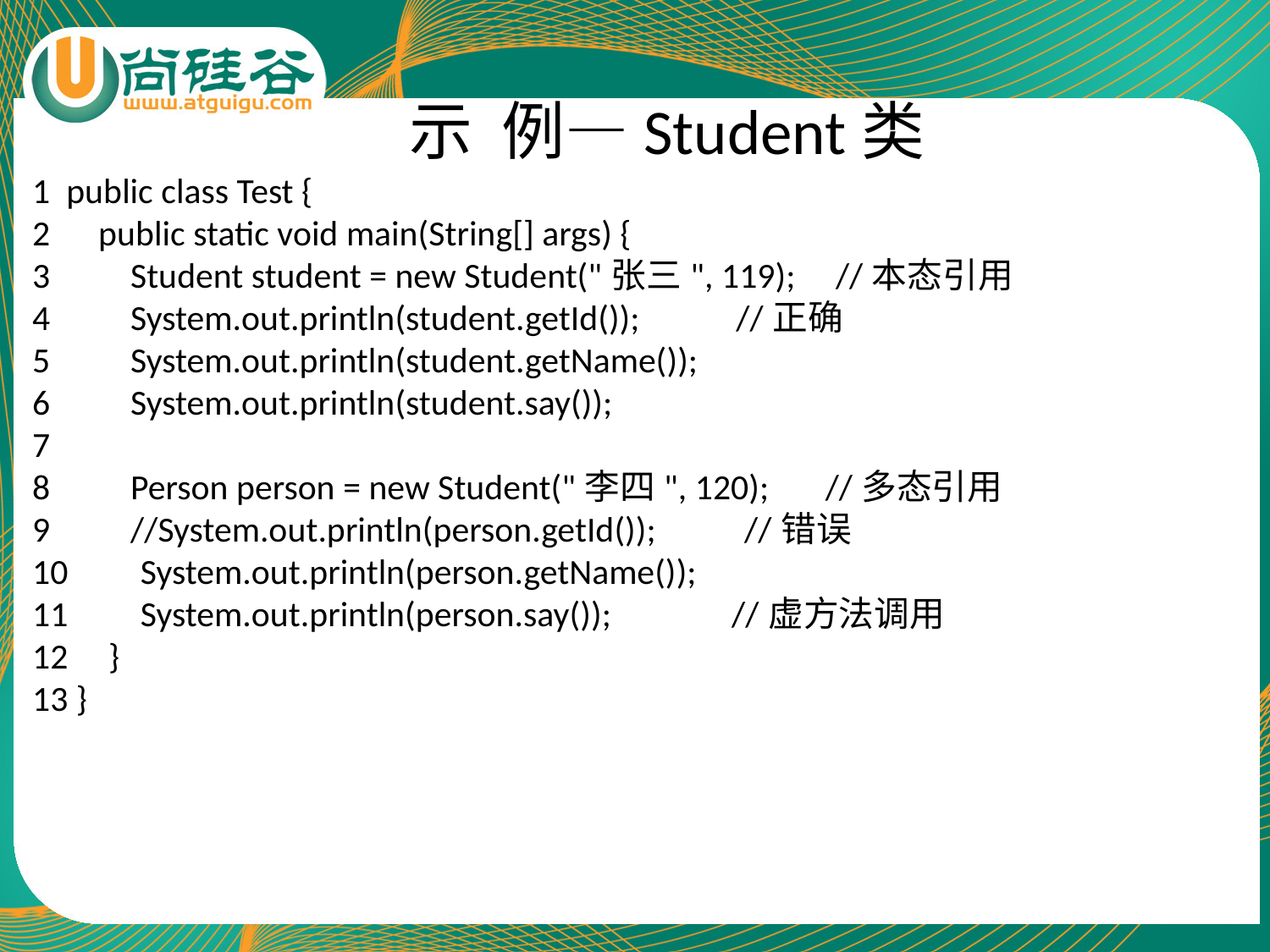

# 示  例—Student类
1  public class Test {
2      public static void main(String[] args) {
3          Student student = new Student("张三", 119);     //本态引用
4          System.out.println(student.getId());            //正确
5          System.out.println(student.getName());
6          System.out.println(student.say());
7
8          Person person = new Student("李四", 120);       //多态引用
9          //System.out.println(person.getId());           //错误
10         System.out.println(person.getName());
11         System.out.println(person.say());               //虚方法调用
12     }
13 }